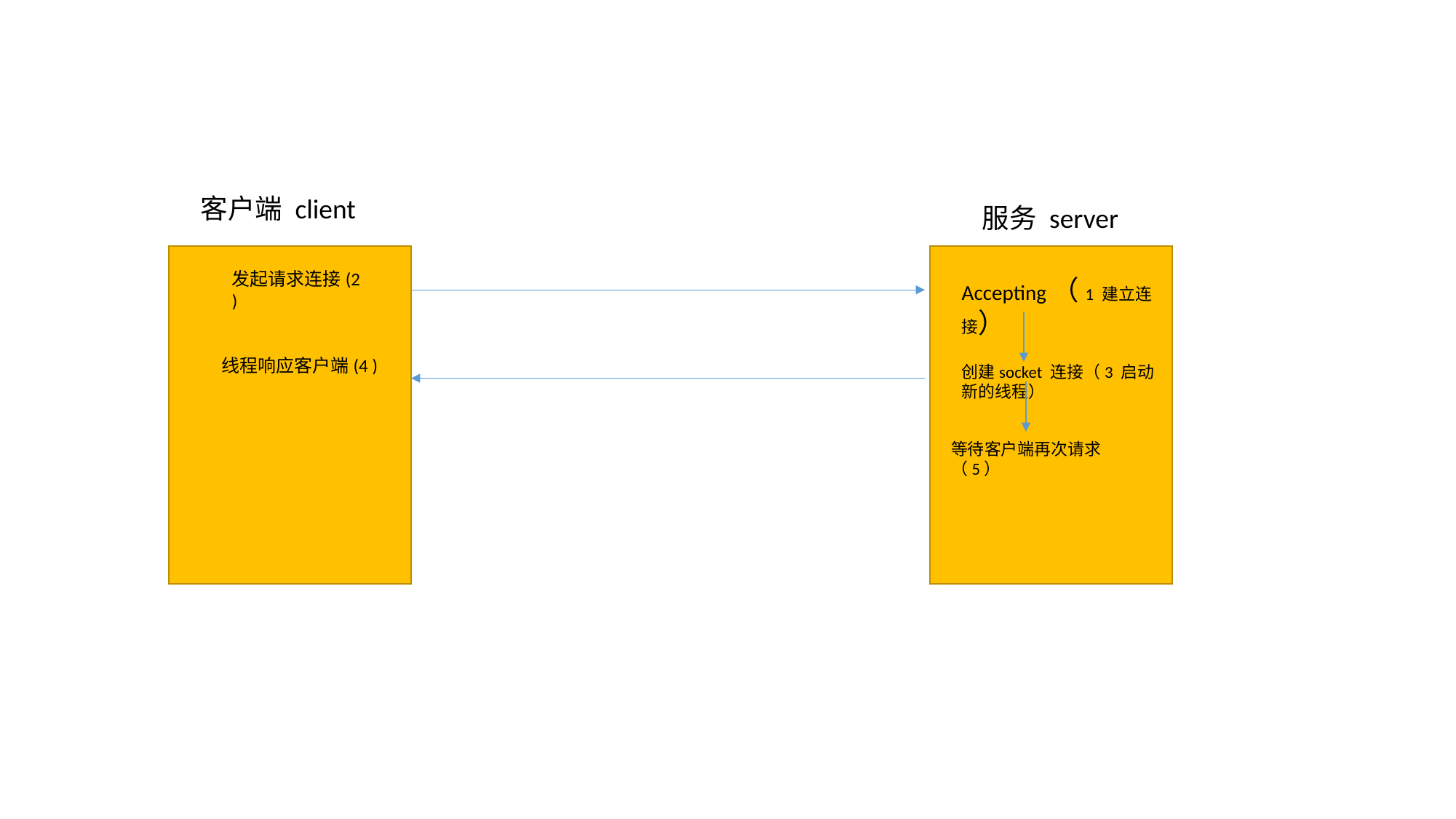

客户端 client

服务 server

发起请求连接(2 )

Accepting（1 建立连接）
线程响应客户端(4 )

创建socket 连接（3 启动新的线程）
等待客户端再次请求（5）